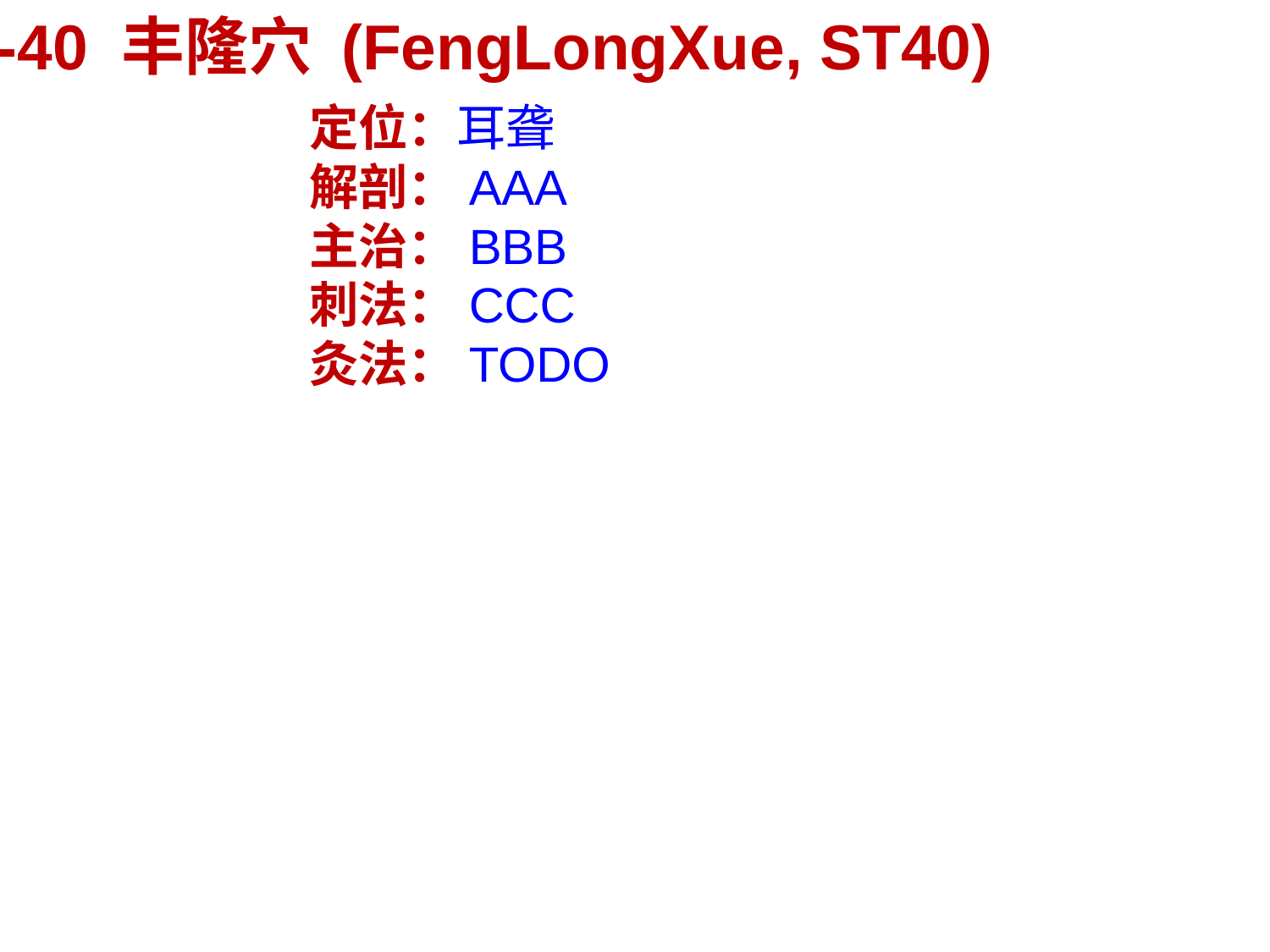

45-40 丰隆穴 (FengLongXue, ST40)
定位：耳聋
解剖：AAA
主治：BBB
刺法：CCC
灸法：TODO